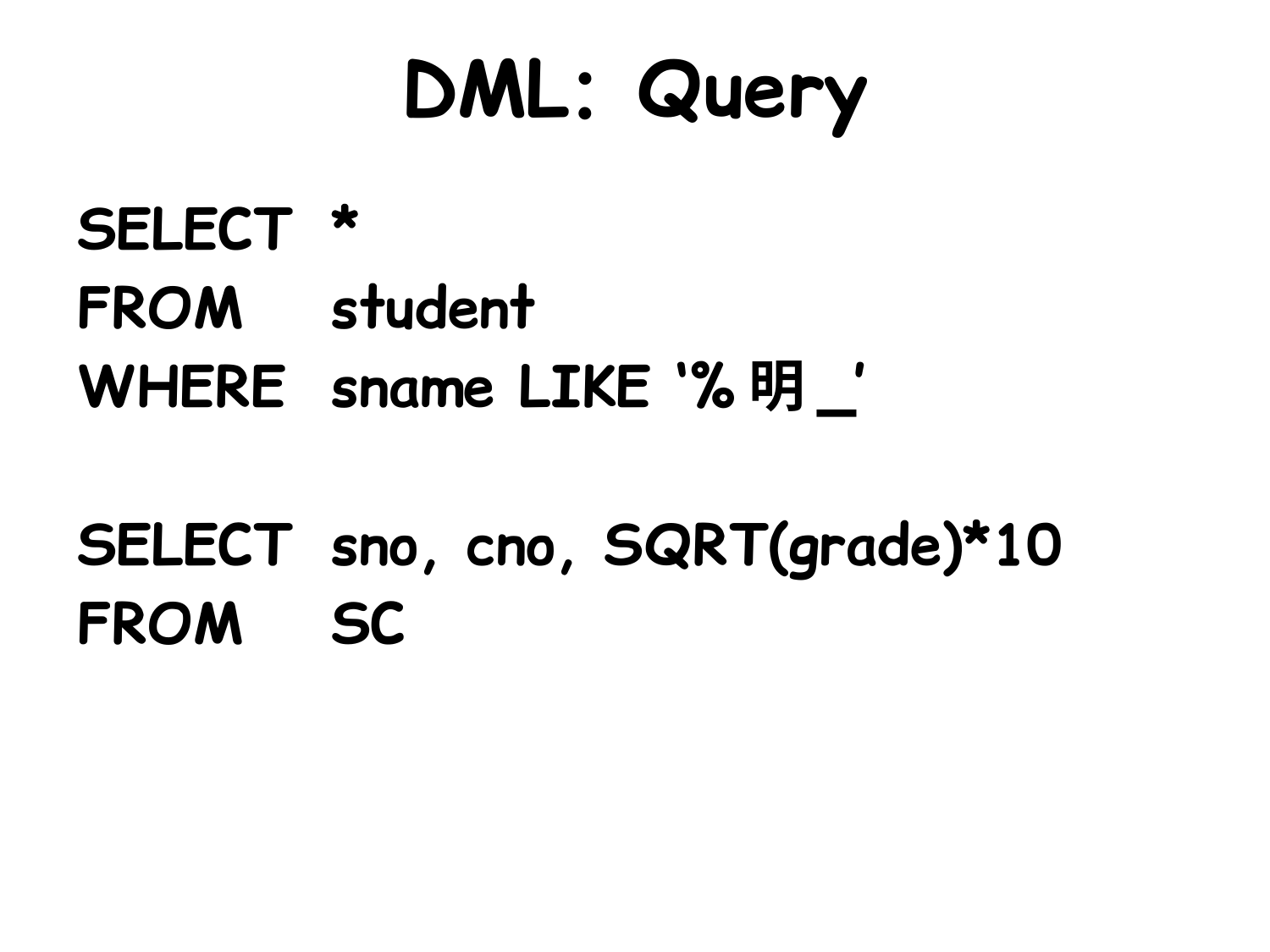

# DML: Query
SELECT 	*
FROM	student
WHERE	sname LIKE ‘%明_’

SELECT	sno, cno, SQRT(grade)*10
FROM	SC